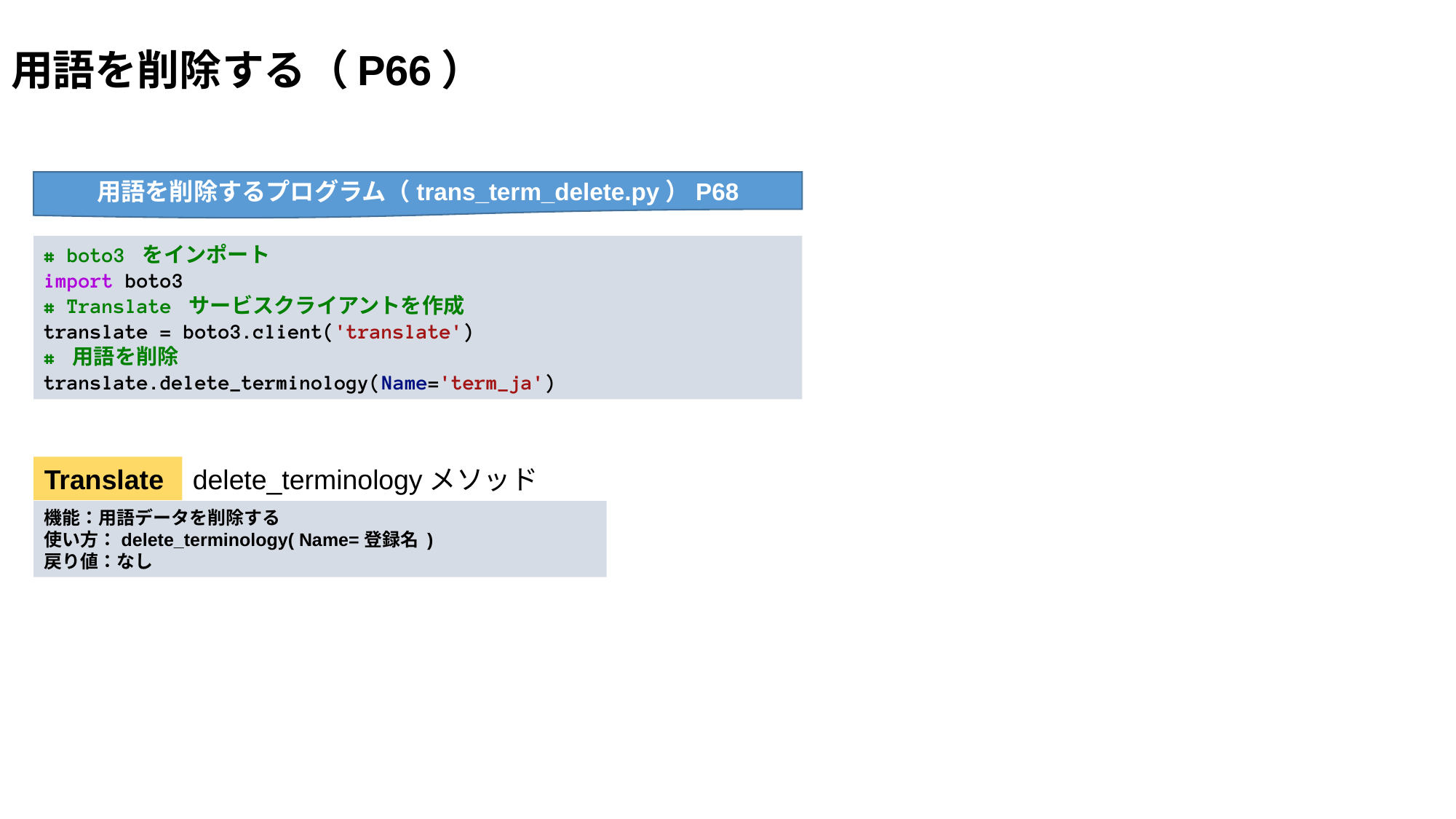

用語を削除する（P66）
用語を削除するプログラム（trans_term_delete.py）P68
# boto3 をインポート
import boto3
# Translate サービスクライアントを作成
translate = boto3.client('translate')
# 用語を削除
translate.delete_terminology(Name='term_ja')
Translate
delete_terminologyメソッド
機能：用語データを削除する
使い方：delete_terminology( Name=登録名 )
戻り値：なし